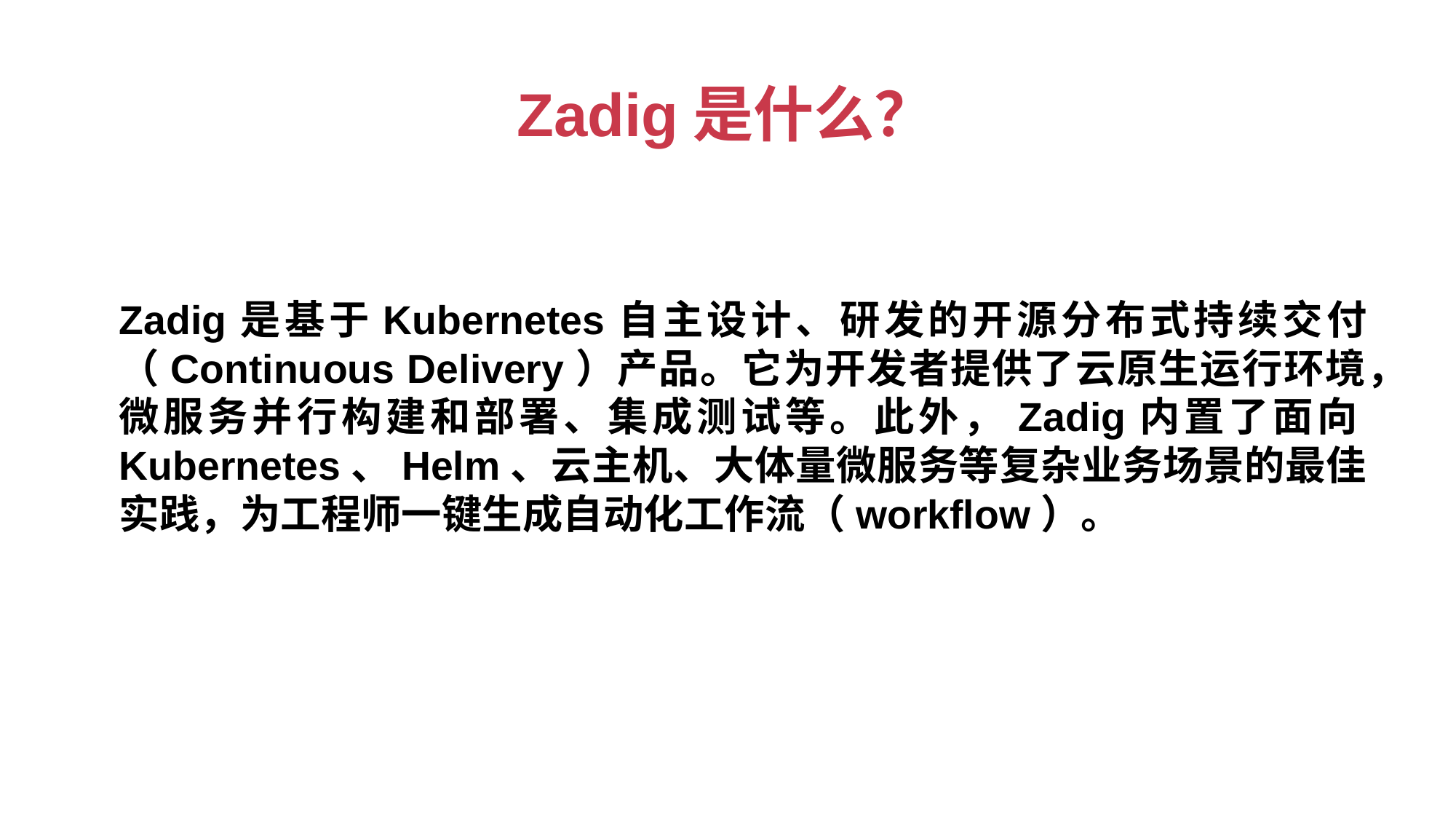

Zadig是什么？
Zadig是基于Kubernetes自主设计、研发的开源分布式持续交付（Continuous Delivery）产品。它为开发者提供了云原生运行环境，微服务并行构建和部署、集成测试等。此外，Zadig内置了面向Kubernetes、Helm、云主机、大体量微服务等复杂业务场景的最佳实践，为工程师一键生成自动化工作流（workflow）。